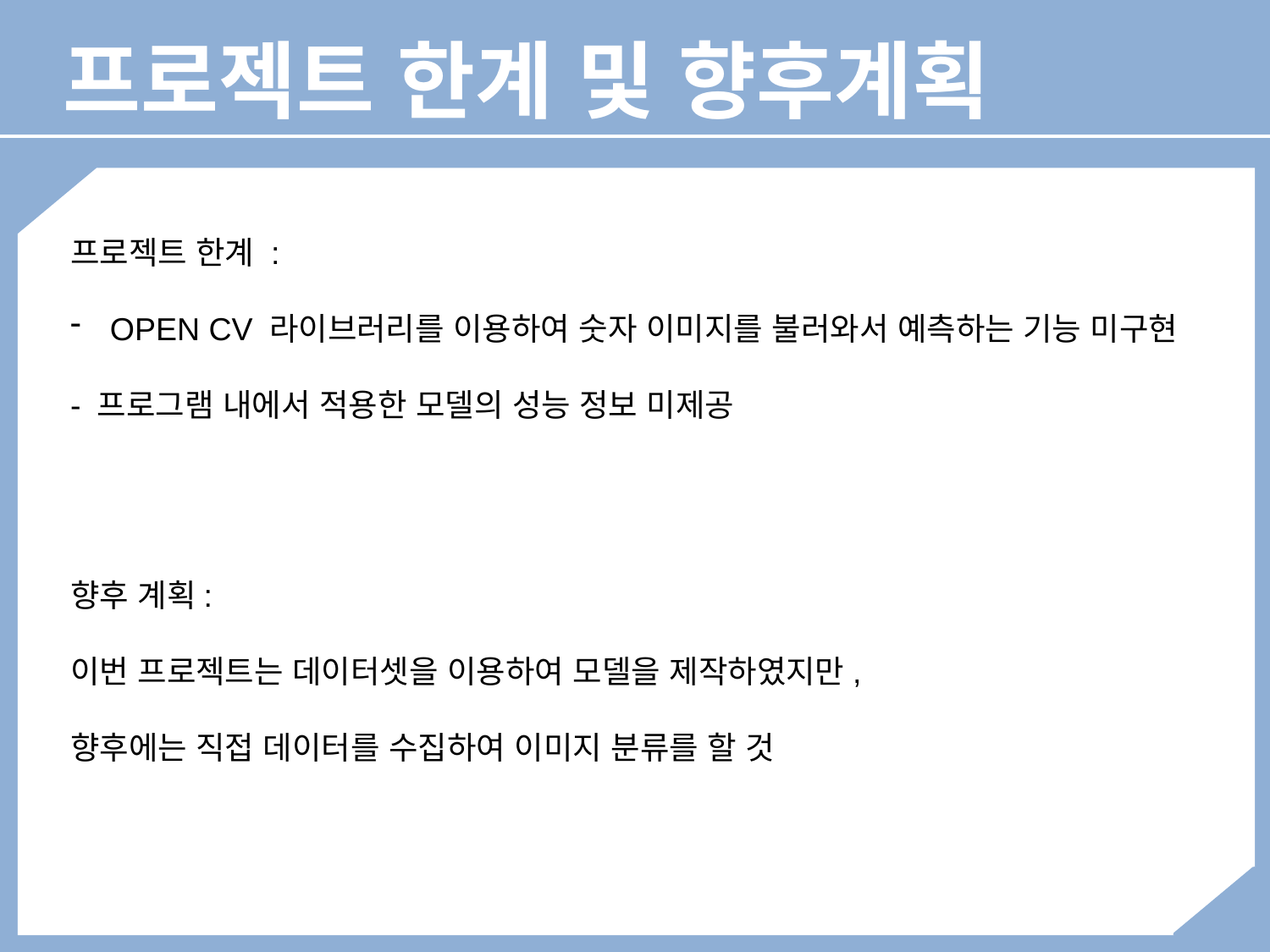

프로젝트 한계 및 향후계획

프로젝트 한계 :

OPEN CV 라이브러리를 이용하여 숫자 이미지를 불러와서 예측하는 기능 미구현

- 프로그램 내에서 적용한 모델의 성능 정보 미제공

향후 계획:

이번 프로젝트는 데이터셋을 이용하여 모델을 제작하였지만,

향후에는 직접 데이터를 수집하여 이미지 분류를 할 것